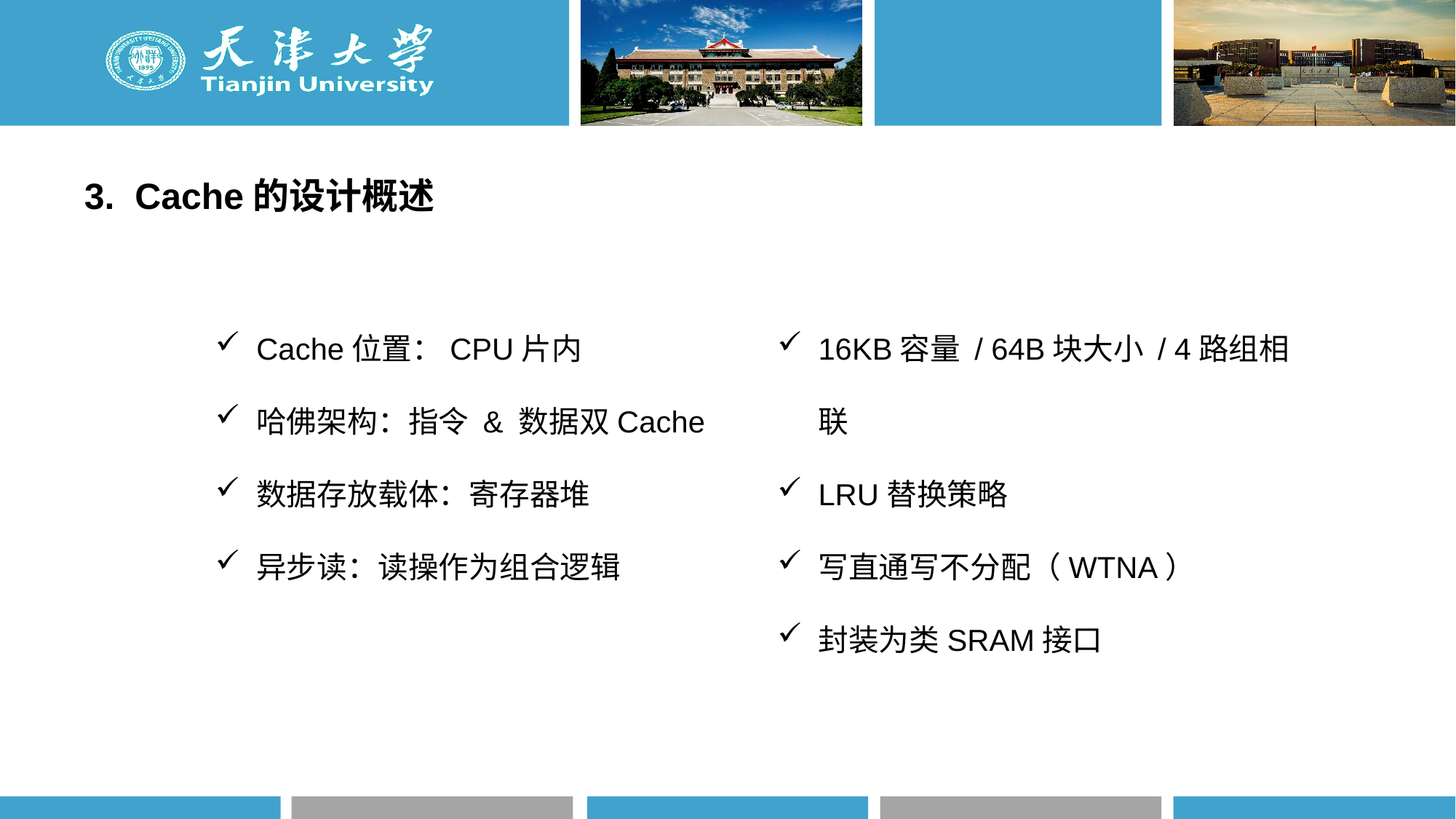

3.  Cache的设计概述
Cache位置：CPU片内
哈佛架构：指令 & 数据双Cache
数据存放载体：寄存器堆
异步读：读操作为组合逻辑
16KB容量 / 64B块大小 / 4路组相联
LRU替换策略
写直通写不分配（WTNA）
封装为类SRAM接口